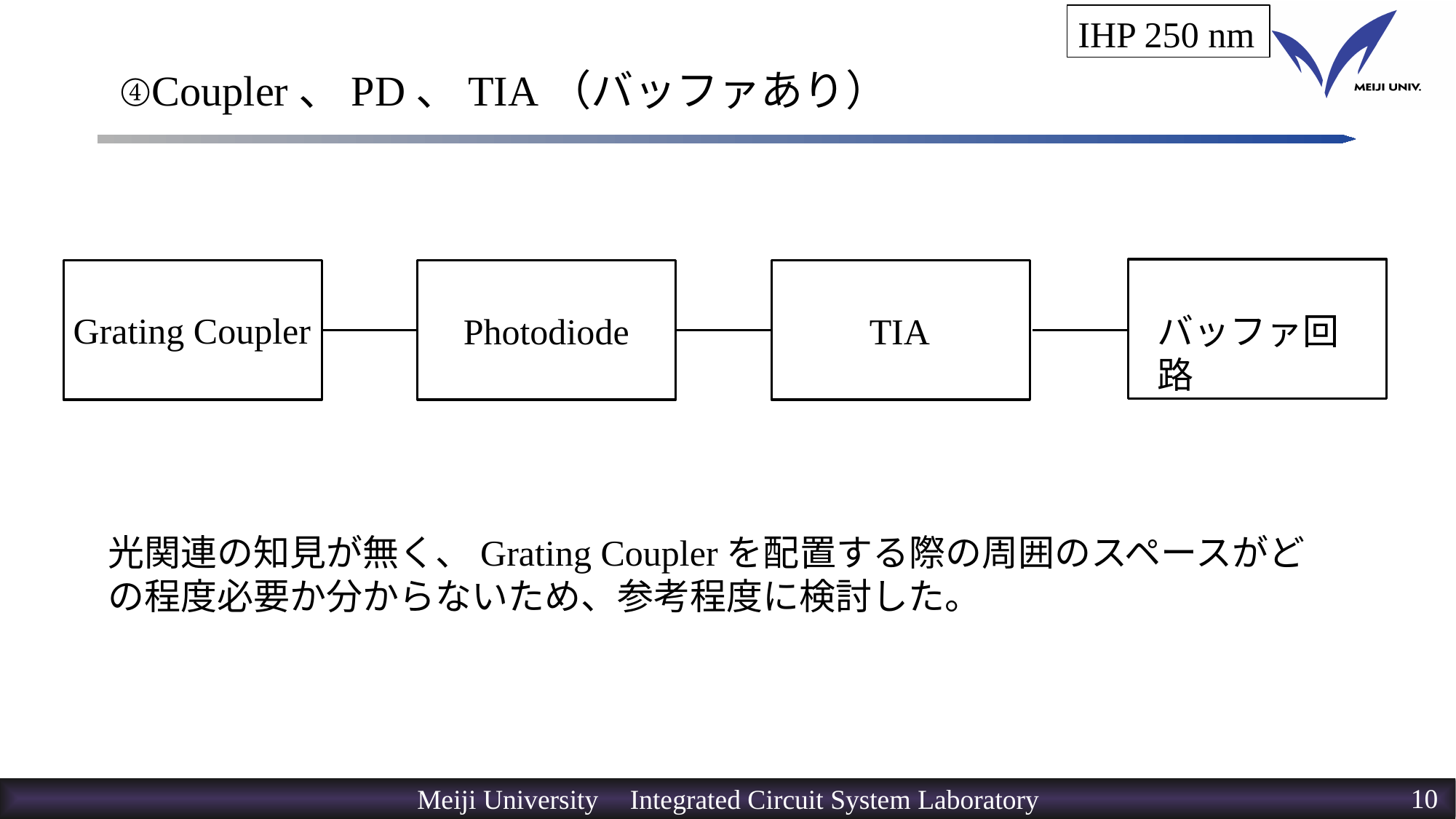

IHP 250 nm
# ④Coupler、PD、TIA（バッファあり）

光関連の知見が無く、Grating Couplerを配置する際の周囲のスペースがどの程度必要か分からないため、参考程度に検討した。

Grating Coupler
Photodiode
TIA
バッファ回路